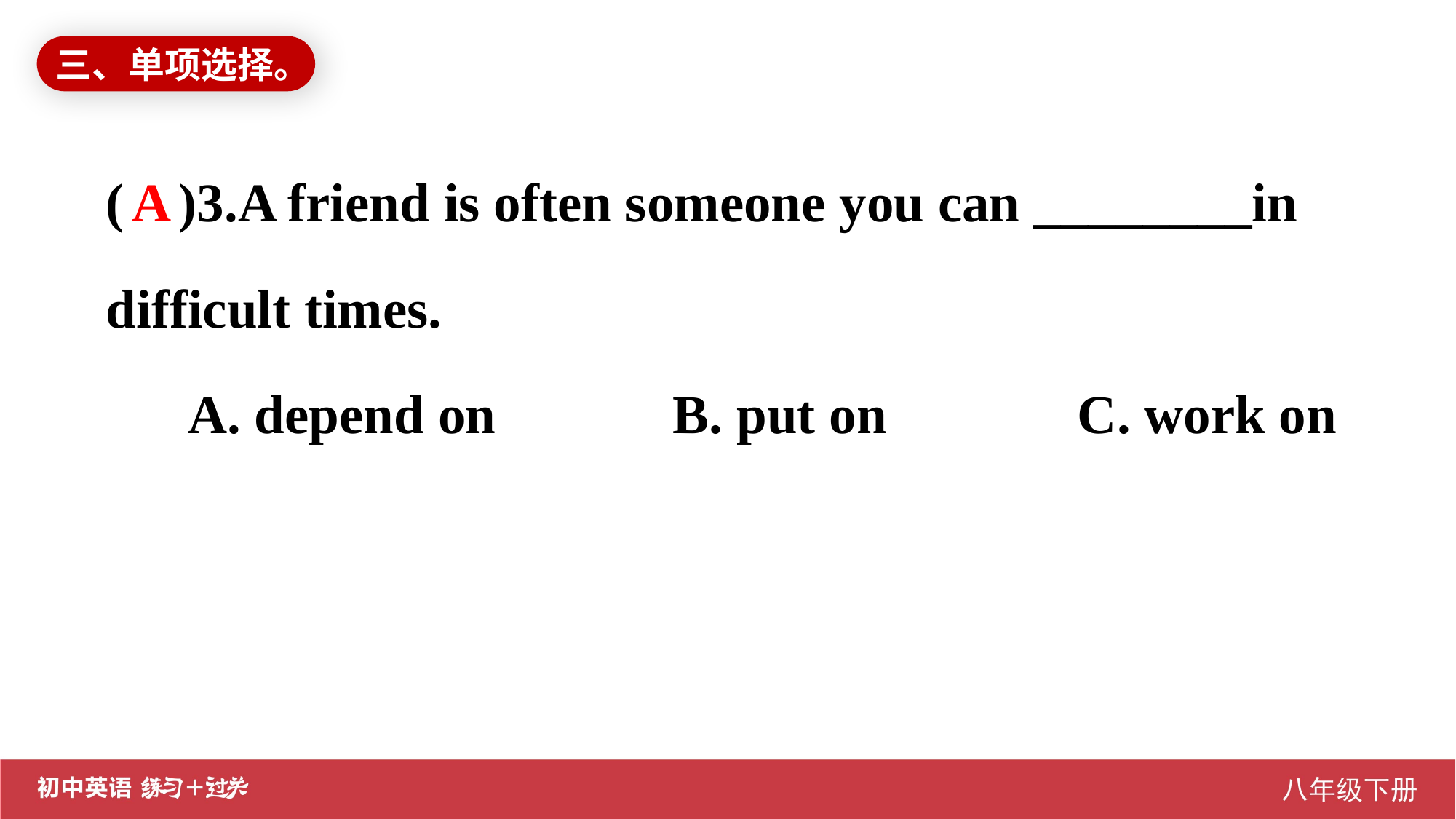

三、单项选择。
(    )3.A friend is often someone you can ________in difficult times.
      A. depend on             B. put on              C. work on
A